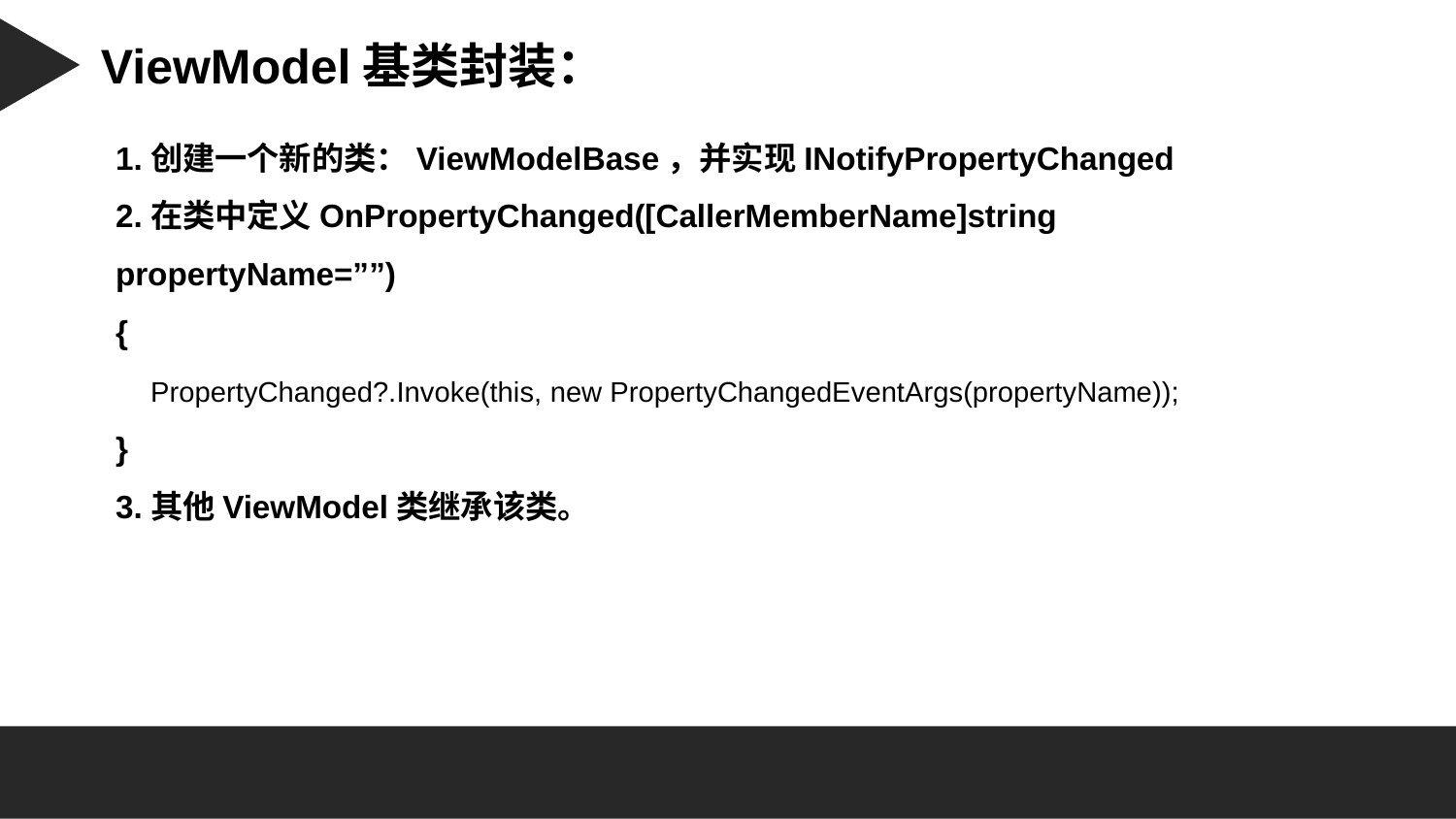

Character 字符串：

ViewModel基类封装：
1.创建一个新的类：ViewModelBase，并实现INotifyPropertyChanged
2.在类中定义OnPropertyChanged([CallerMemberName]string propertyName=””)
{
    PropertyChanged?.Invoke(this, new PropertyChangedEventArgs(propertyName));
}
3.其他ViewModel类继承该类。